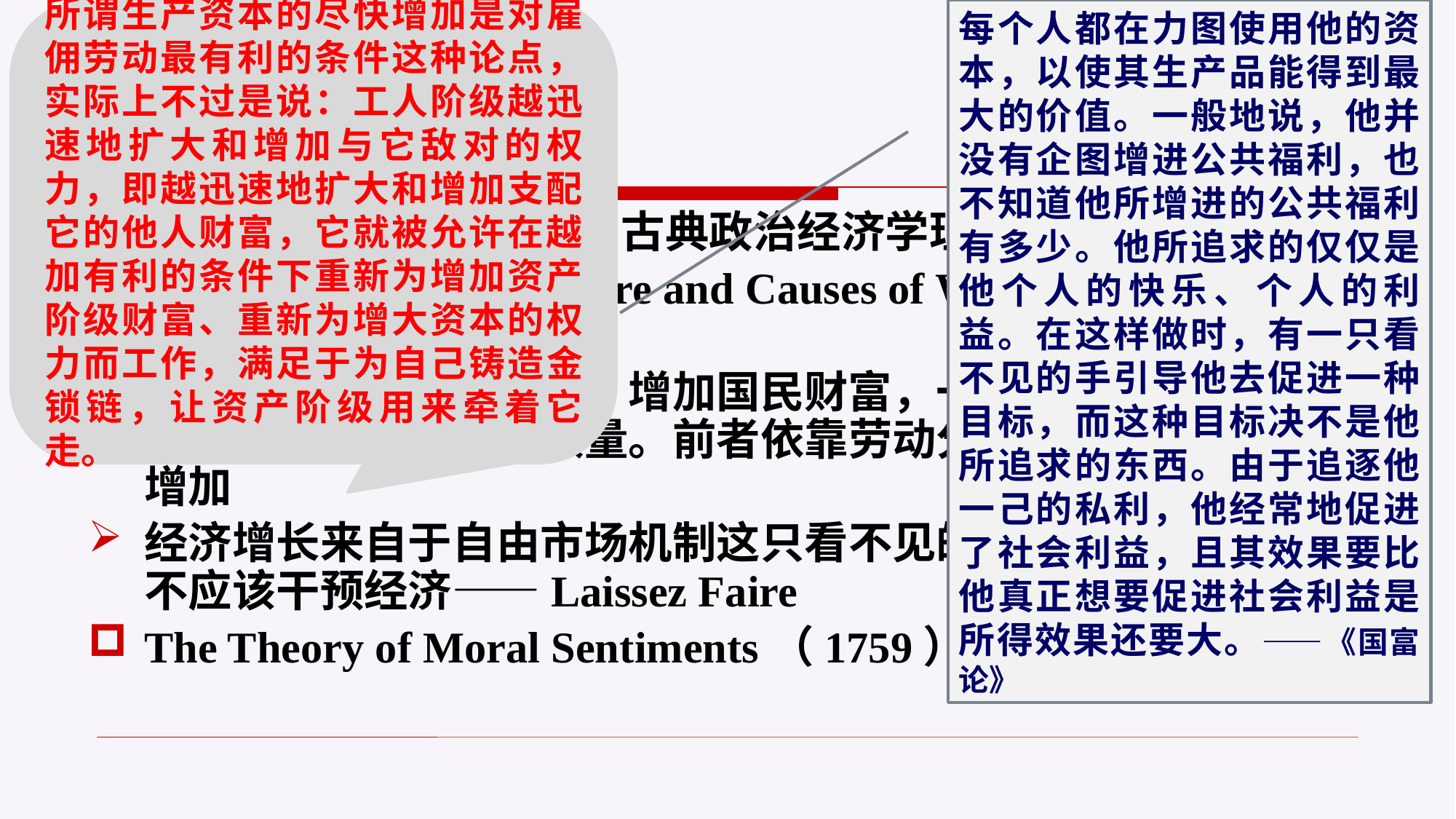

所谓生产资本的尽快增加是对雇佣劳动最有利的条件这种论点，实际上不过是说：工人阶级越迅速地扩大和增加与它敌对的权力，即越迅速地扩大和增加支配它的他人财富，它就被允许在越加有利的条件下重新为增加资产阶级财富、重新为增大资本的权力而工作，满足于为自己铸造金锁链，让资产阶级用来牵着它走。
每个人都在力图使用他的资本，以使其生产品能得到最大的价值。一般地说，他并没有企图增进公共福利，也不知道他所增进的公共福利有多少。他所追求的仅仅是他个人的快乐、个人的利益。在这样做时，有一只看不见的手引导他去促进一种目标，而这种目标决不是他所追求的东西。由于追逐他一己的私利，他经常地促进了社会利益，且其效果要比他真正想要促进社会利益是所得效果还要大。——《国富论》
# 古典政治经济学
A. Smith（1723-1790）古典政治经济学理论体系的建立者
An Inquiry into the Nature and Causes of Wealth of  Nature（1776）
劳动是国民财富的源泉，增加国民财富，一是提高劳动者的效率，二是增加生产者数量。前者依靠劳动分工；后者依靠资本增加
经济增长来自于自由市场机制这只看不见的手；政府（国王）不应该干预经济——Laissez Faire
The Theory of Moral Sentiments（1759）